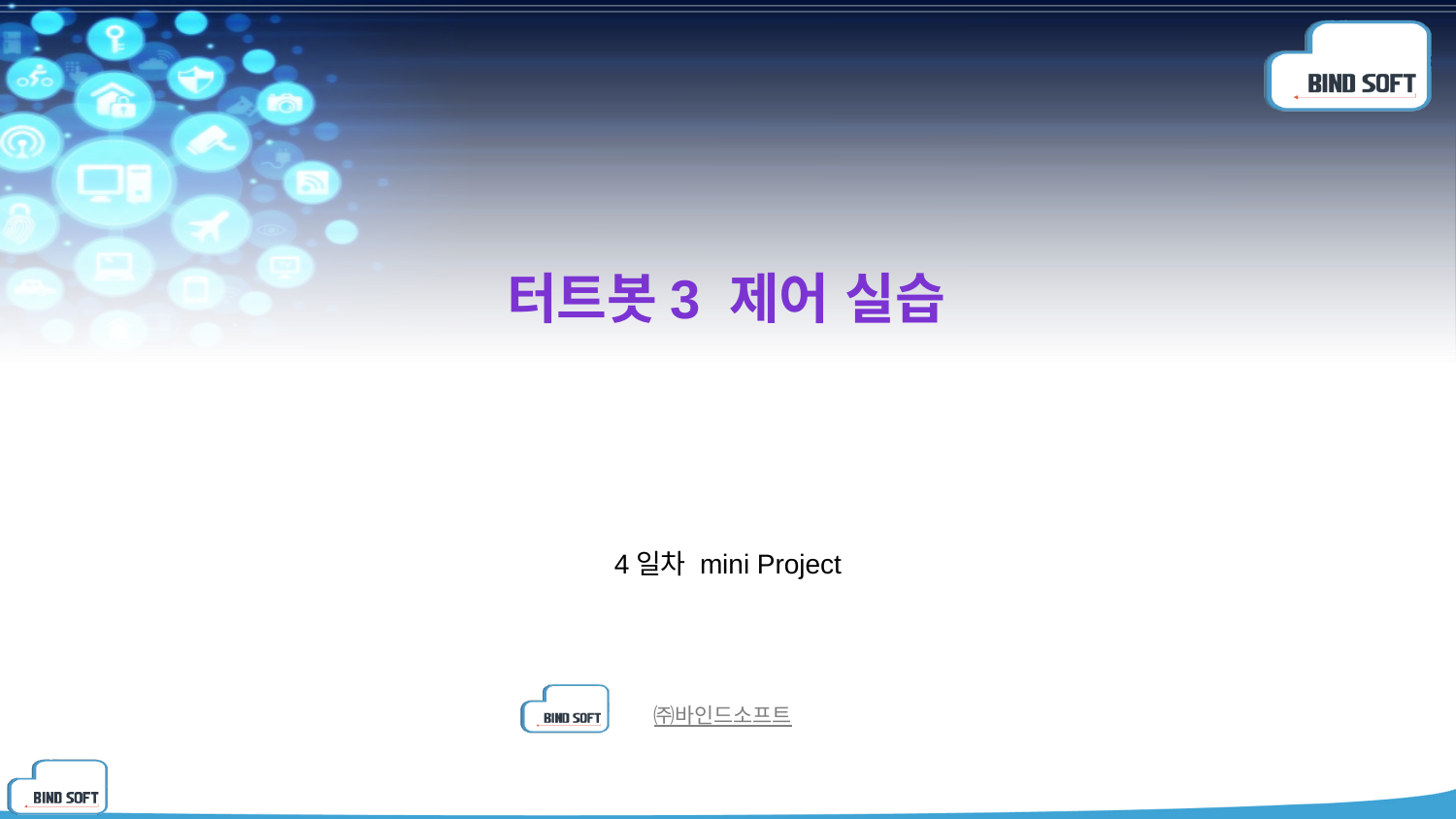

# 터트봇3 제어 실습
4일차 mini Project